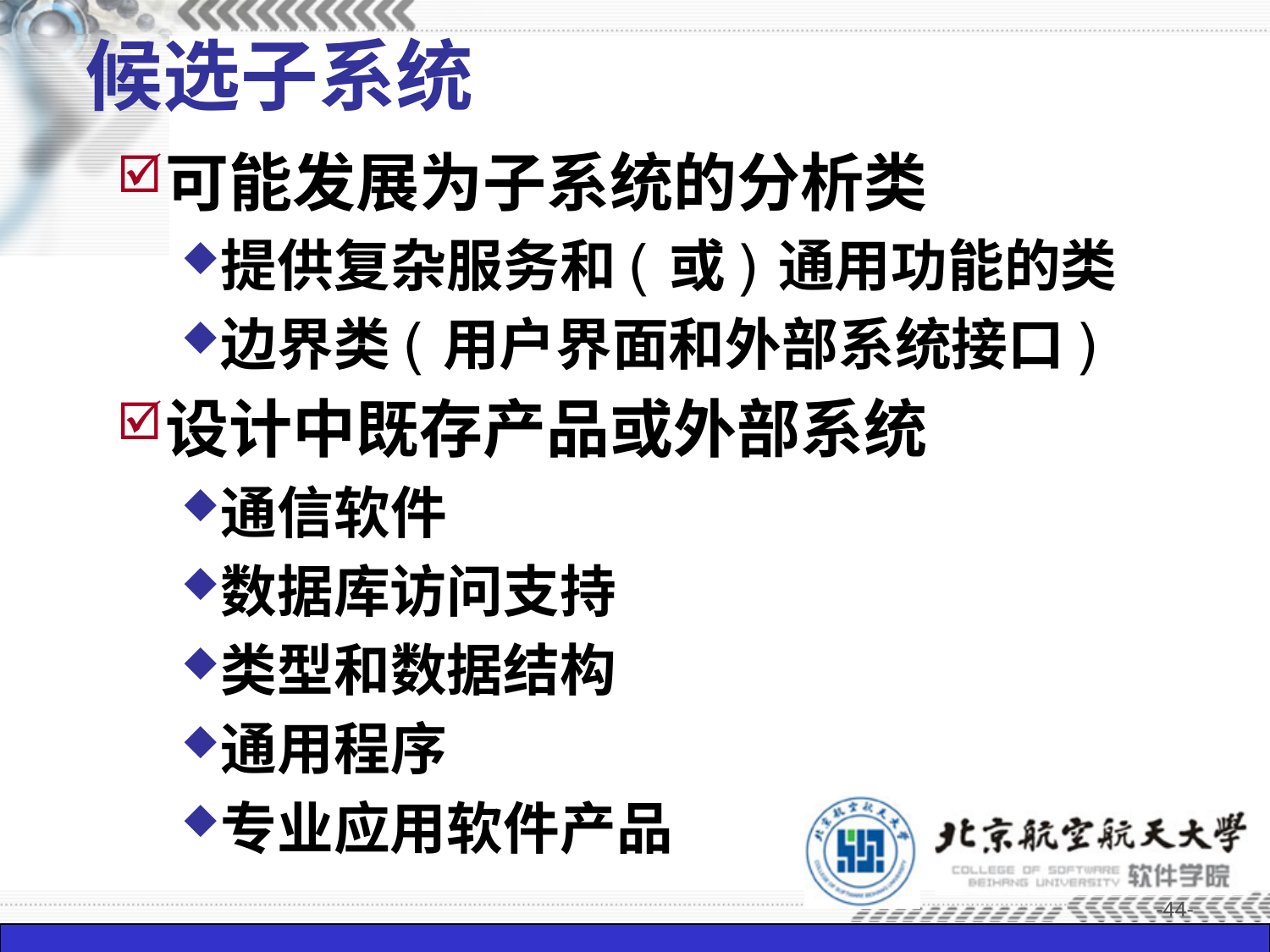

# 候选子系统
可能发展为子系统的分析类
提供复杂服务和(或)通用功能的类
边界类(用户界面和外部系统接口)
设计中既存产品或外部系统
通信软件
数据库访问支持
类型和数据结构
通用程序
专业应用软件产品
-44-